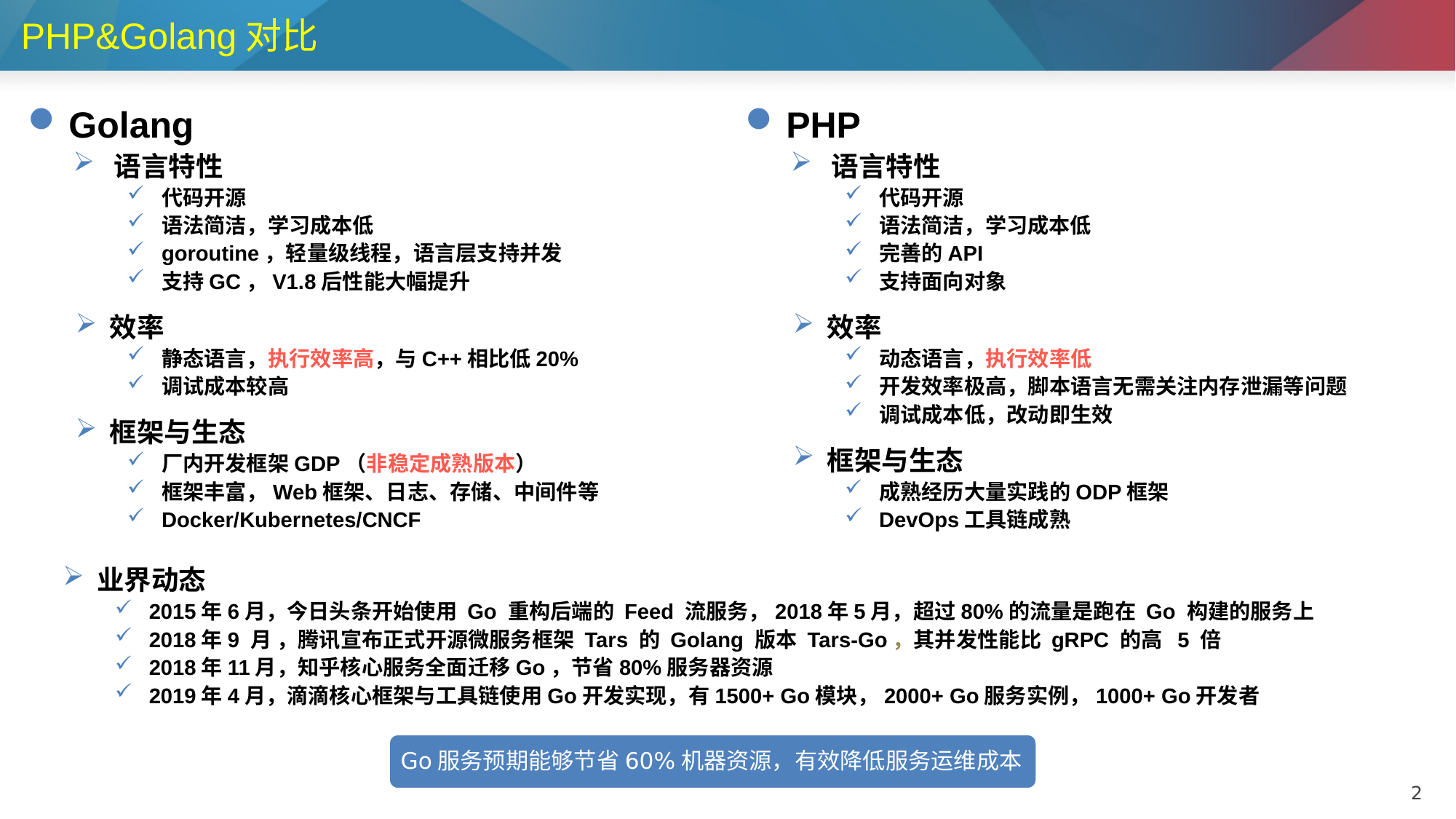

# PHP&Golang对比
Golang
语言特性
代码开源
语法简洁，学习成本低
goroutine，轻量级线程，语言层支持并发
支持GC，V1.8后性能大幅提升
效率
静态语言，执行效率高，与C++相比低20%
调试成本较高
框架与生态
厂内开发框架GDP（非稳定成熟版本）
框架丰富，Web框架、日志、存储、中间件等
Docker/Kubernetes/CNCF
PHP
语言特性
代码开源
语法简洁，学习成本低
完善的API
支持面向对象
效率
动态语言，执行效率低
开发效率极高，脚本语言无需关注内存泄漏等问题
调试成本低，改动即生效
框架与生态
成熟经历大量实践的ODP框架
DevOps工具链成熟
业界动态
2015年6月，今日头条开始使用 Go 重构后端的 Feed 流服务，2018年5月，超过80%的流量是跑在 Go 构建的服务上
2018年9 月 ，腾讯宣布正式开源微服务框架 Tars 的 Golang 版本 Tars-Go，其并发性能比 gRPC 的高  5 倍
2018年11月，知乎核心服务全面迁移Go，节省80%服务器资源
2019年4月，滴滴核心框架与工具链使用Go开发实现，有1500+ Go模块，2000+ Go服务实例，1000+ Go开发者

Go服务预期能够节省60%机器资源，有效降低服务运维成本